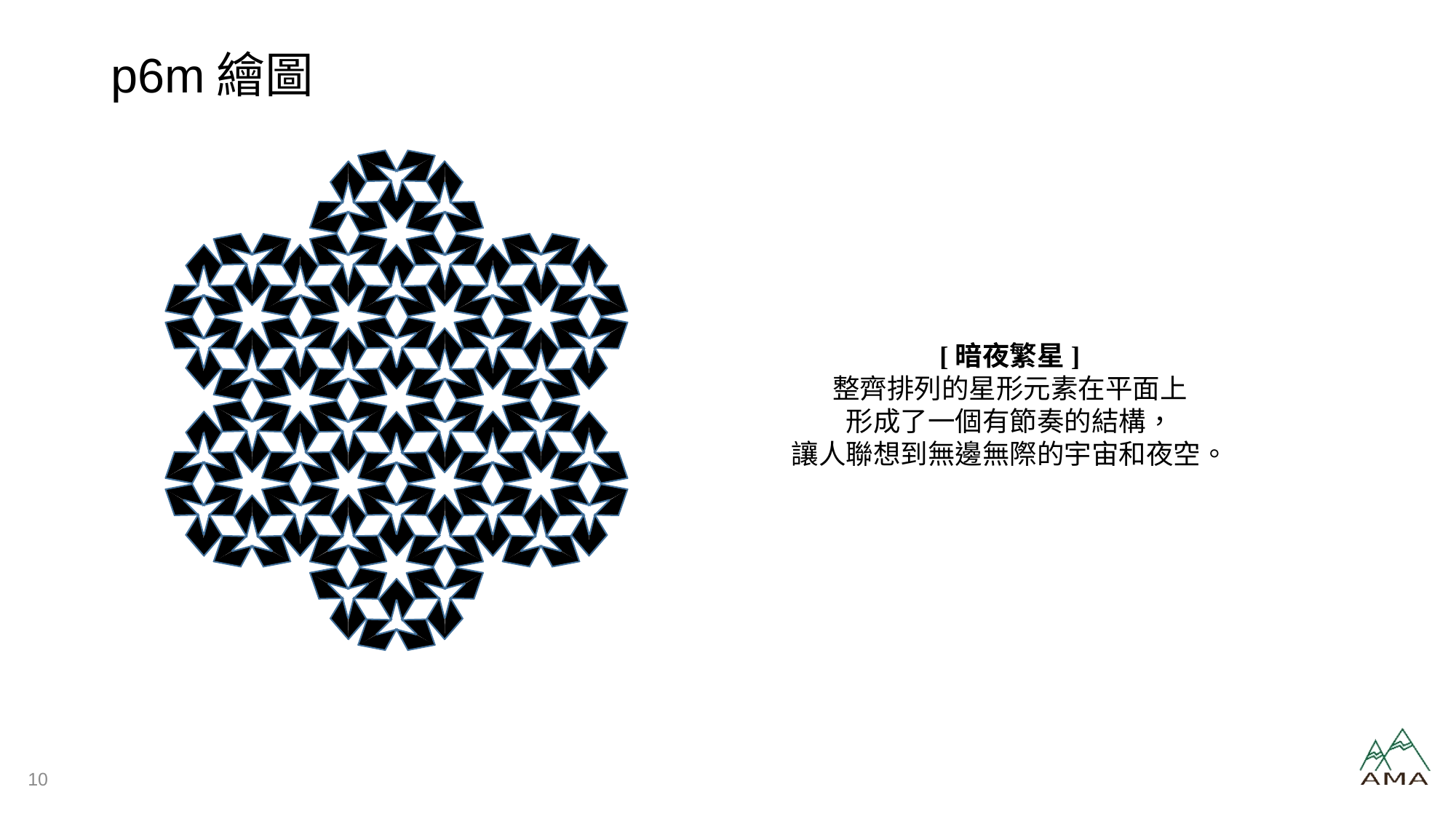

# p6m繪圖

[暗夜繁星]
整齊排列的星形元素在平面上
形成了一個有節奏的結構，
讓人聯想到無邊無際的宇宙和夜空。
10